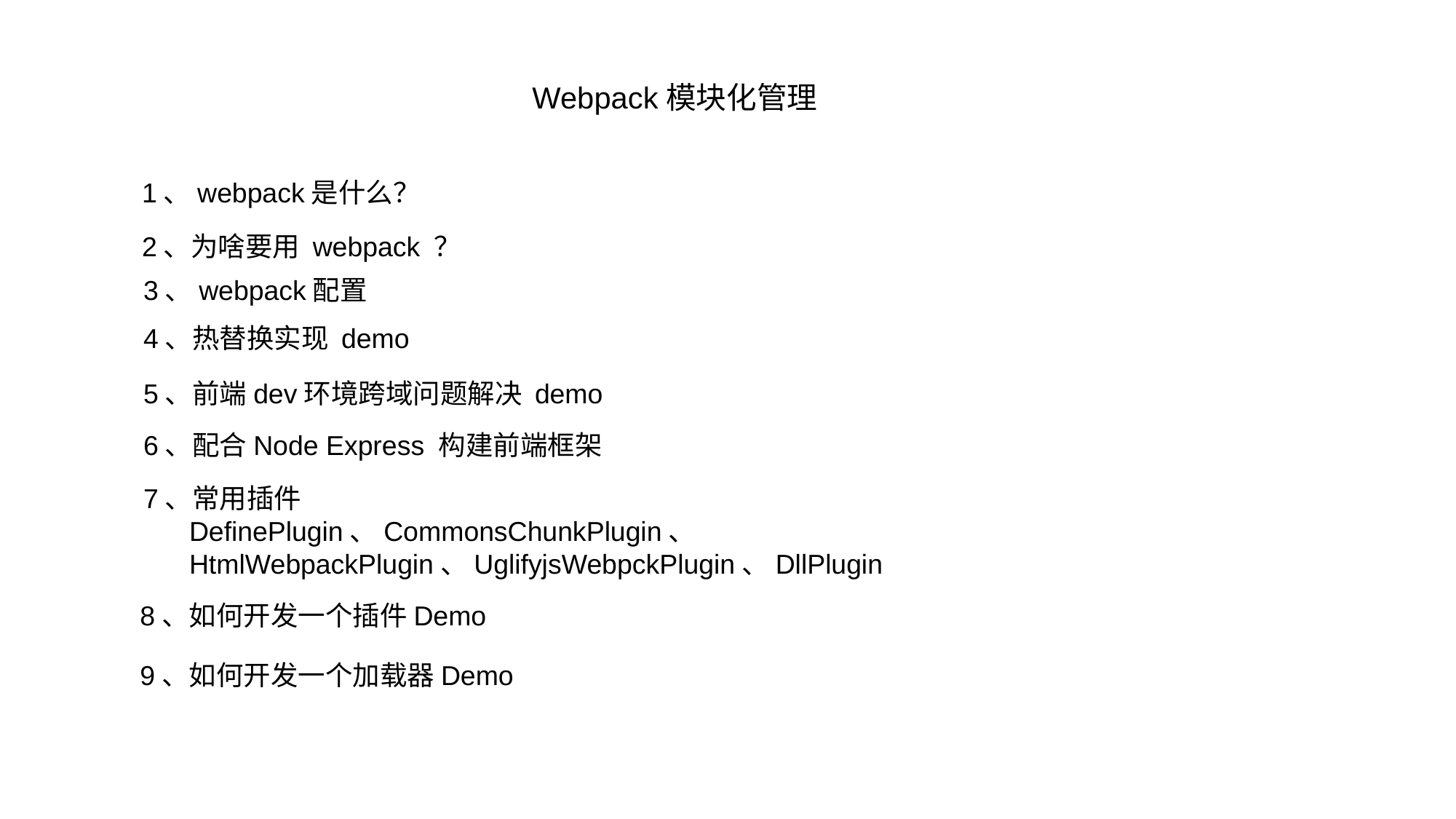

# Webpack模块化管理
1、webpack是什么？
2、为啥要用 webpack ？
3、webpack配置
4、热替换实现 demo
5、前端dev环境跨域问题解决 demo
6、配合Node Express 构建前端框架
7、常用插件
      DefinePlugin、CommonsChunkPlugin、
      HtmlWebpackPlugin、UglifyjsWebpckPlugin、DllPlugin
8、如何开发一个插件Demo
9、如何开发一个加载器Demo